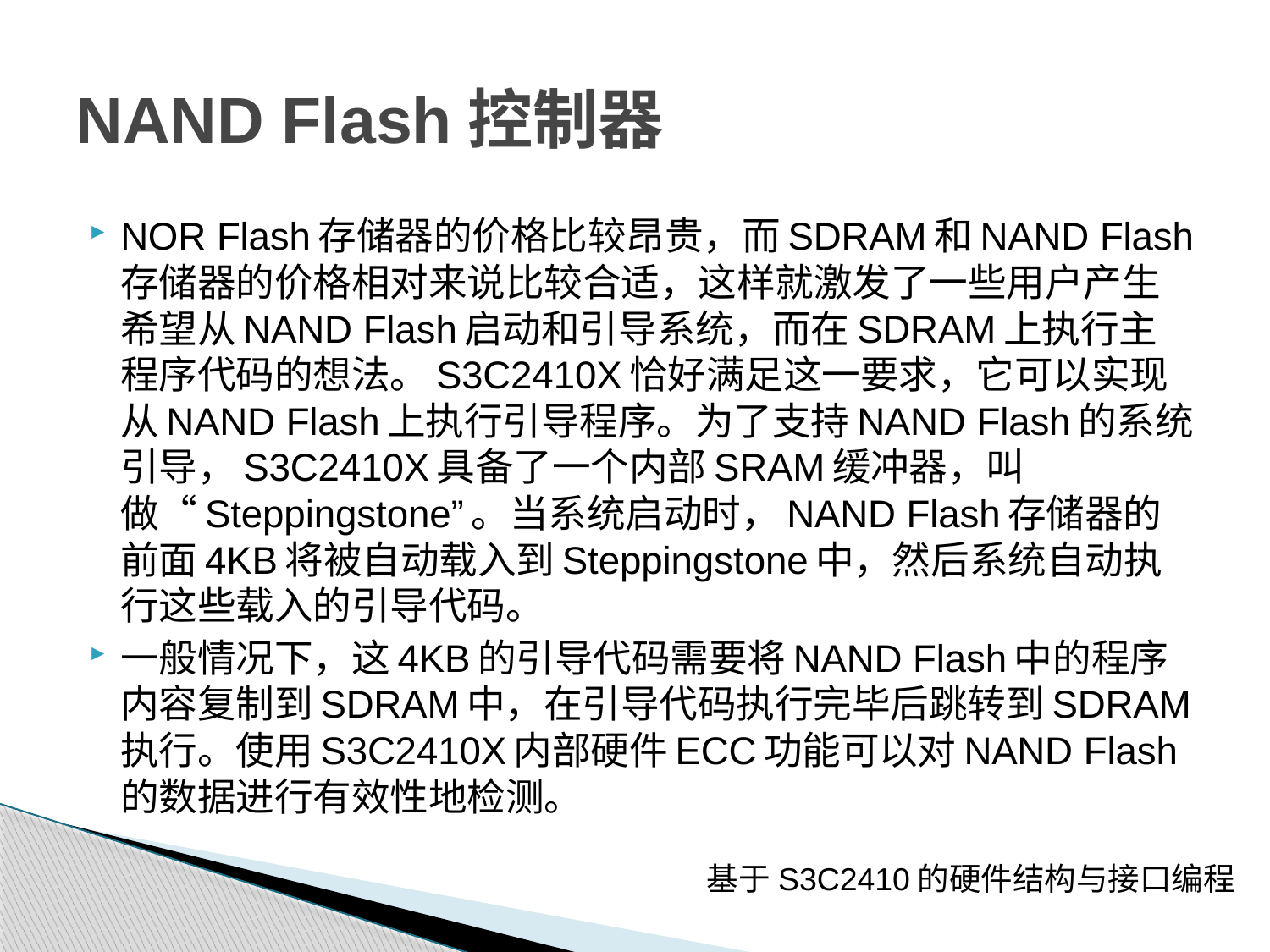

# NAND Flash控制器
NOR Flash存储器的价格比较昂贵，而SDRAM和NAND Flash存储器的价格相对来说比较合适，这样就激发了一些用户产生希望从NAND Flash启动和引导系统，而在SDRAM上执行主程序代码的想法。S3C2410X恰好满足这一要求，它可以实现从NAND Flash上执行引导程序。为了支持NAND Flash的系统引导，S3C2410X具备了一个内部SRAM缓冲器，叫做“Steppingstone”。当系统启动时，NAND Flash存储器的前面4KB将被自动载入到Steppingstone中，然后系统自动执行这些载入的引导代码。
一般情况下，这4KB的引导代码需要将NAND Flash中的程序内容复制到SDRAM中，在引导代码执行完毕后跳转到SDRAM执行。使用S3C2410X内部硬件ECC功能可以对NAND Flash的数据进行有效性地检测。

基于S3C2410的硬件结构与接口编程